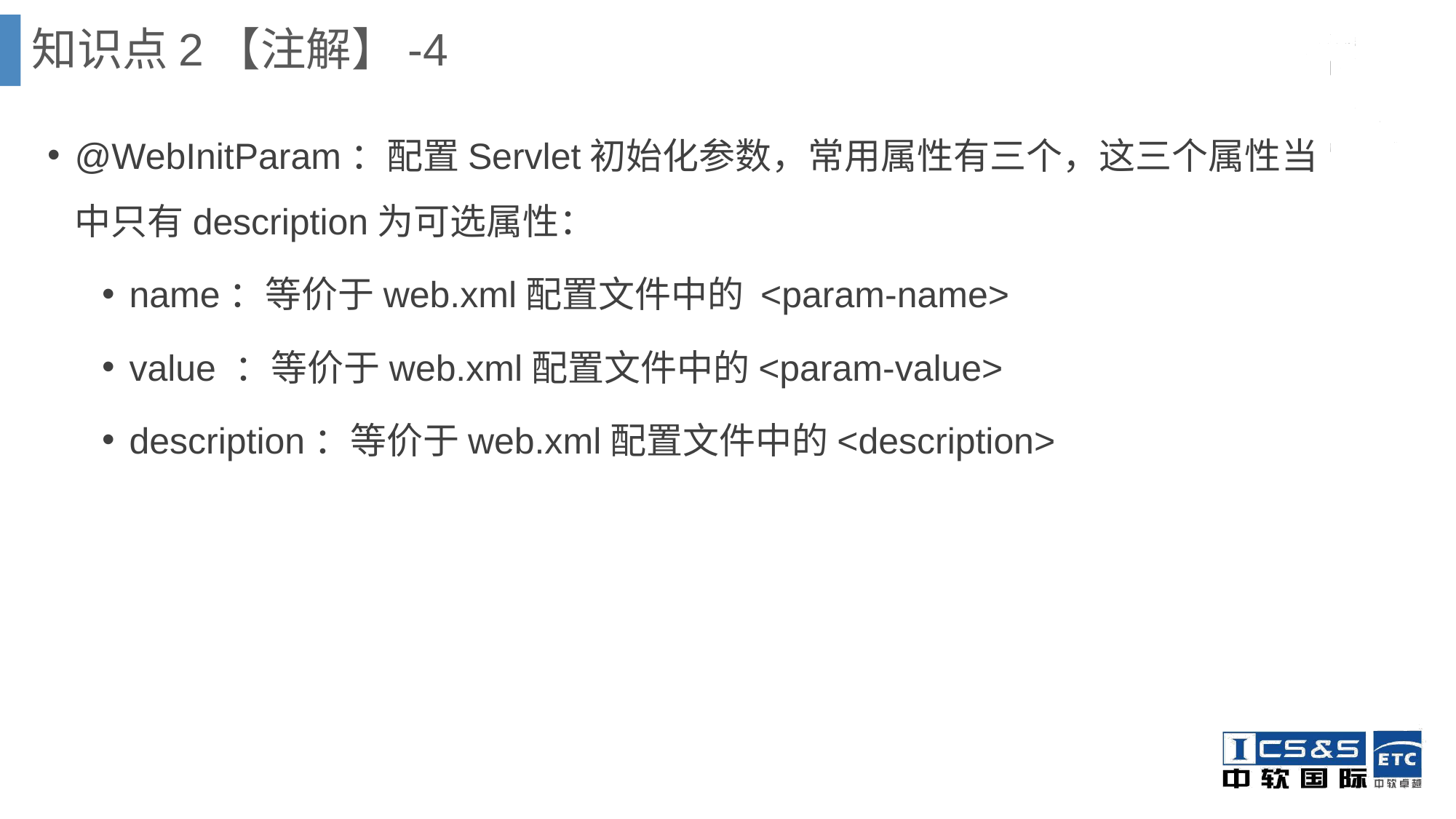

知识点2【注解】-4
@WebInitParam：配置Servlet初始化参数，常用属性有三个，这三个属性当中只有description为可选属性：
name：等价于web.xml配置文件中的 <param-name>
value ：等价于web.xml配置文件中的<param-value>
description：等价于web.xml配置文件中的<description>